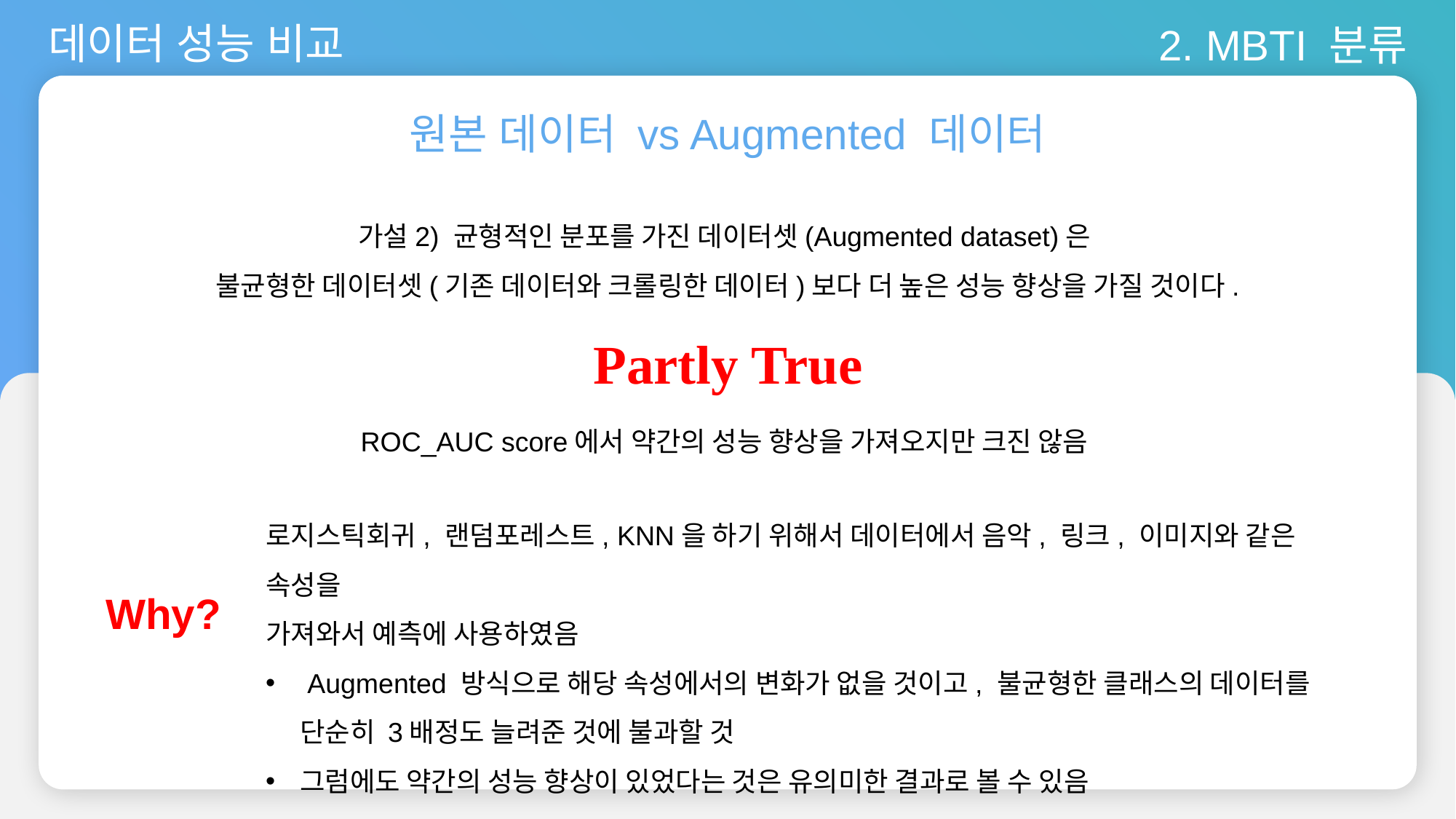

데이터 성능 비교
2. MBTI 분류

원본 데이터 vs Augmented 데이터
가설2) 균형적인 분포를 가진 데이터셋(Augmented dataset)은
불균형한 데이터셋(기존 데이터와 크롤링한 데이터)보다 더 높은 성능 향상을 가질 것이다.
Partly True
ROC_AUC score에서 약간의 성능 향상을 가져오지만 크진 않음
로지스틱회귀, 랜덤포레스트, KNN을 하기 위해서 데이터에서 음악, 링크, 이미지와 같은 속성을
가져와서 예측에 사용하였음
 Augmented 방식으로 해당 속성에서의 변화가 없을 것이고, 불균형한 클래스의 데이터를
단순히 3배정도 늘려준 것에 불과할 것
그럼에도 약간의 성능 향상이 있었다는 것은 유의미한 결과로 볼 수 있음
Why?